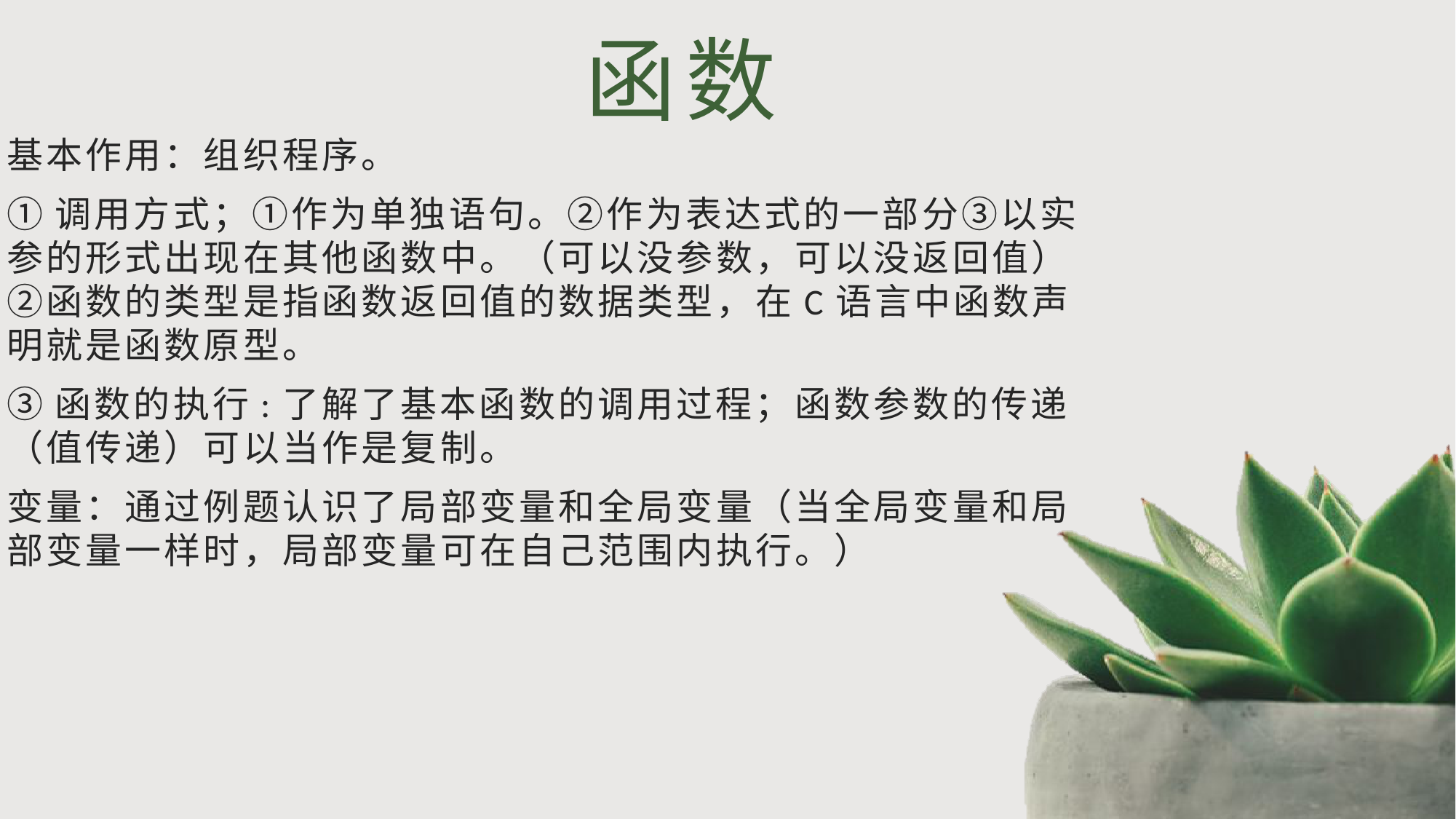

# 函数
基本作用：组织程序。
①调用方式；①作为单独语句。②作为表达式的一部分③以实参的形式出现在其他函数中。（可以没参数，可以没返回值）②函数的类型是指函数返回值的数据类型，在C语言中函数声明就是函数原型。
③函数的执行:了解了基本函数的调用过程；函数参数的传递（值传递）可以当作是复制。
变量：通过例题认识了局部变量和全局变量（当全局变量和局部变量一样时，局部变量可在自己范围内执行。）